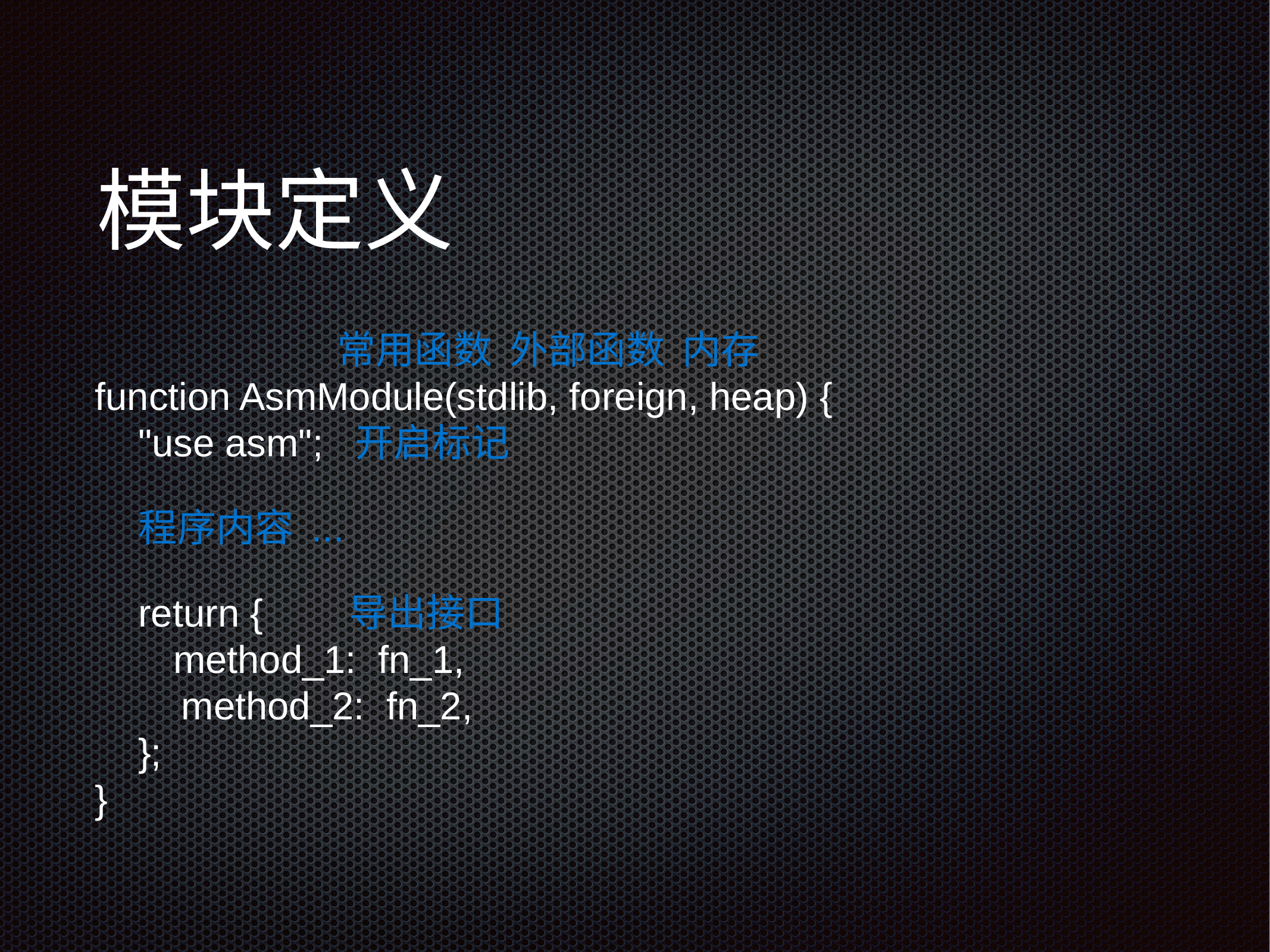

# 模块定义
                           常用函数  外部函数  内存
function AsmModule(stdlib, foreign, heap) {
    "use asm";  开启标记
    程序内容 ...
    return {       导出接口
        method_1:  fn_1,
        method_2:  fn_2,
    };
}